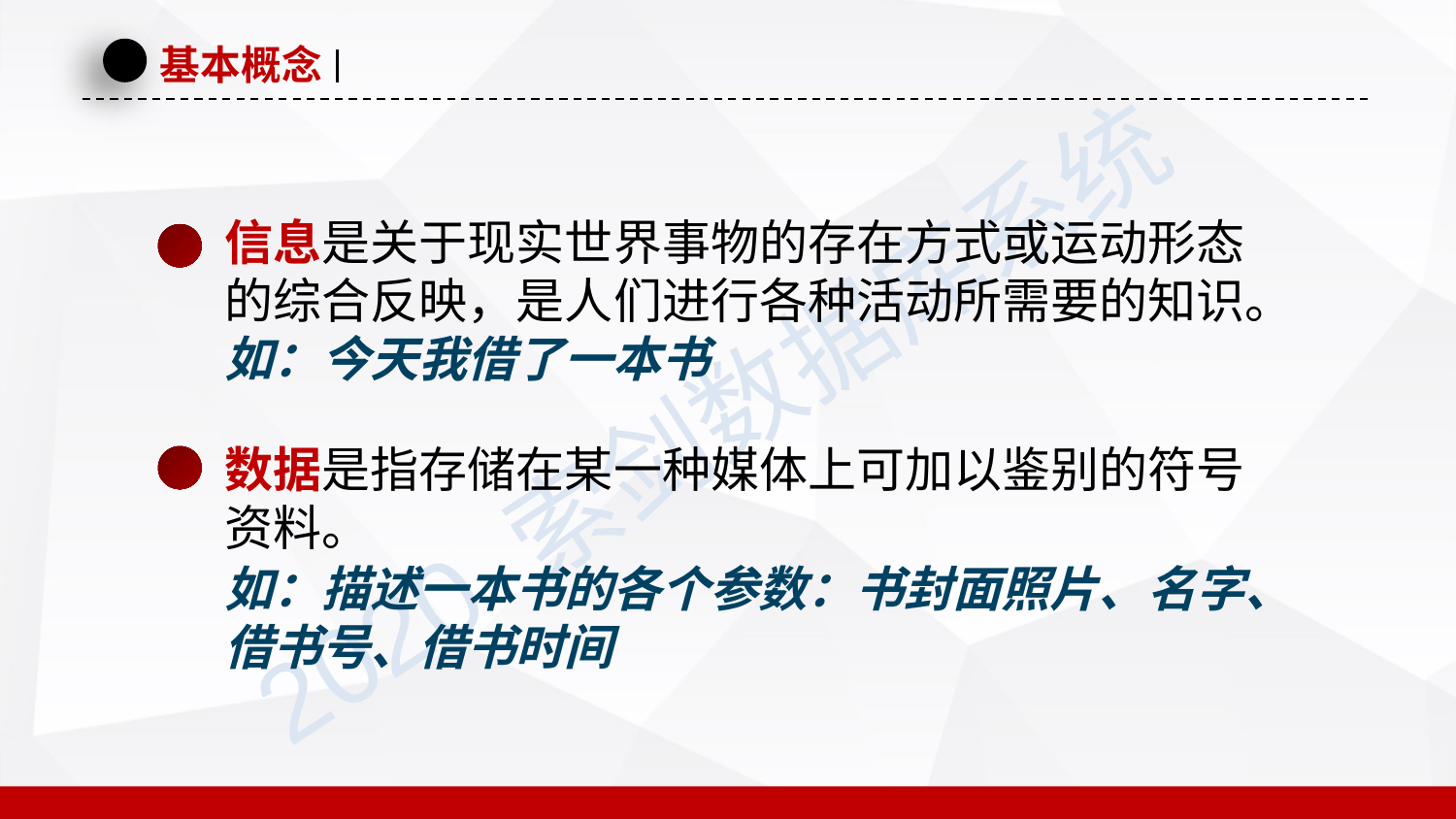

基本概念

信息是关于现实世界事物的存在方式或运动形态的综合反映，是人们进行各种活动所需要的知识。如：今天我借了一本书

数据是指存储在某一种媒体上可加以鉴别的符号资料。
如：描述一本书的各个参数：书封面照片、名字、借书号、借书时间